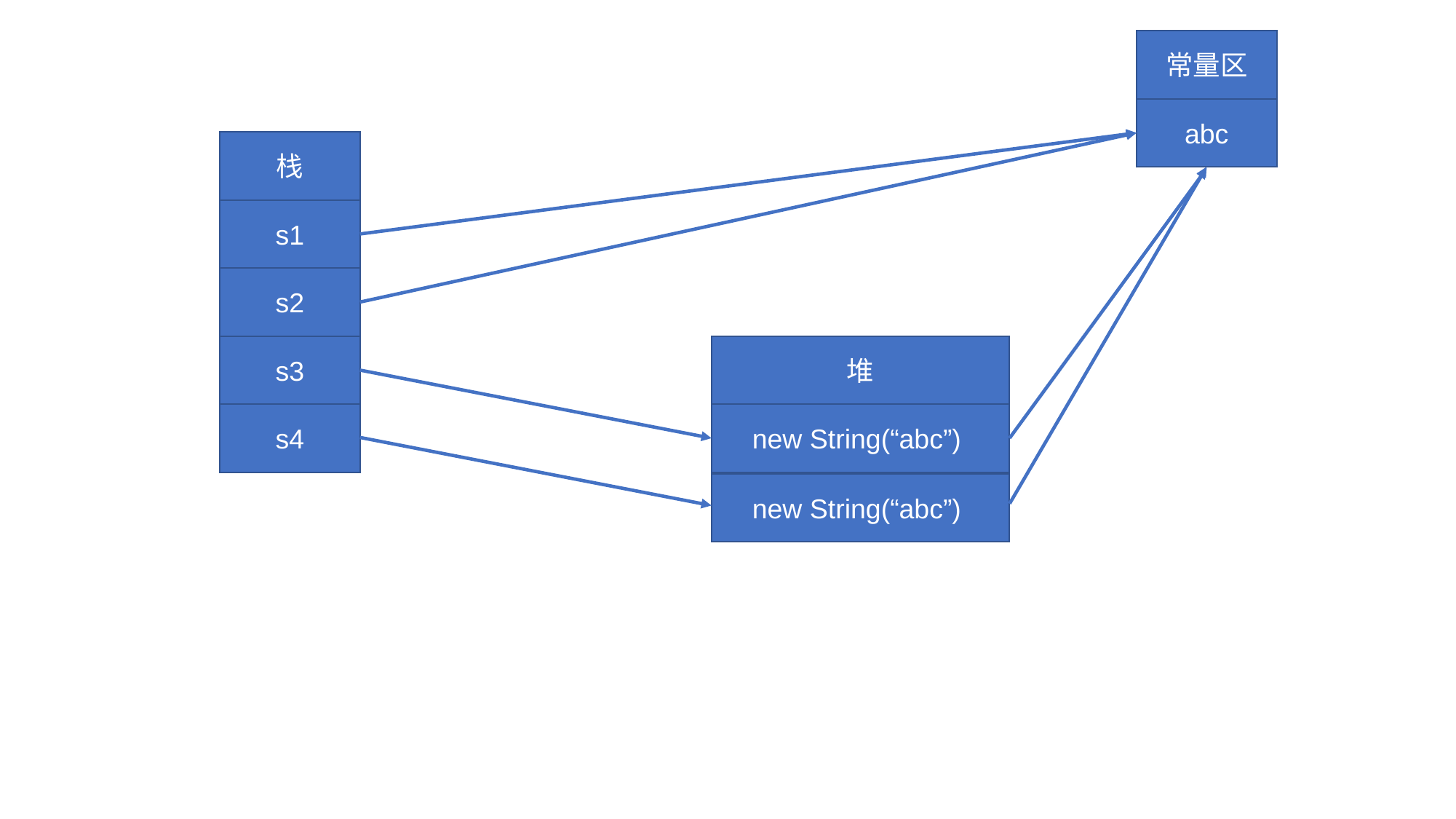

常量区
abc
栈
s1
s2
s3
堆
s4
new String(“abc”)
new String(“abc”)